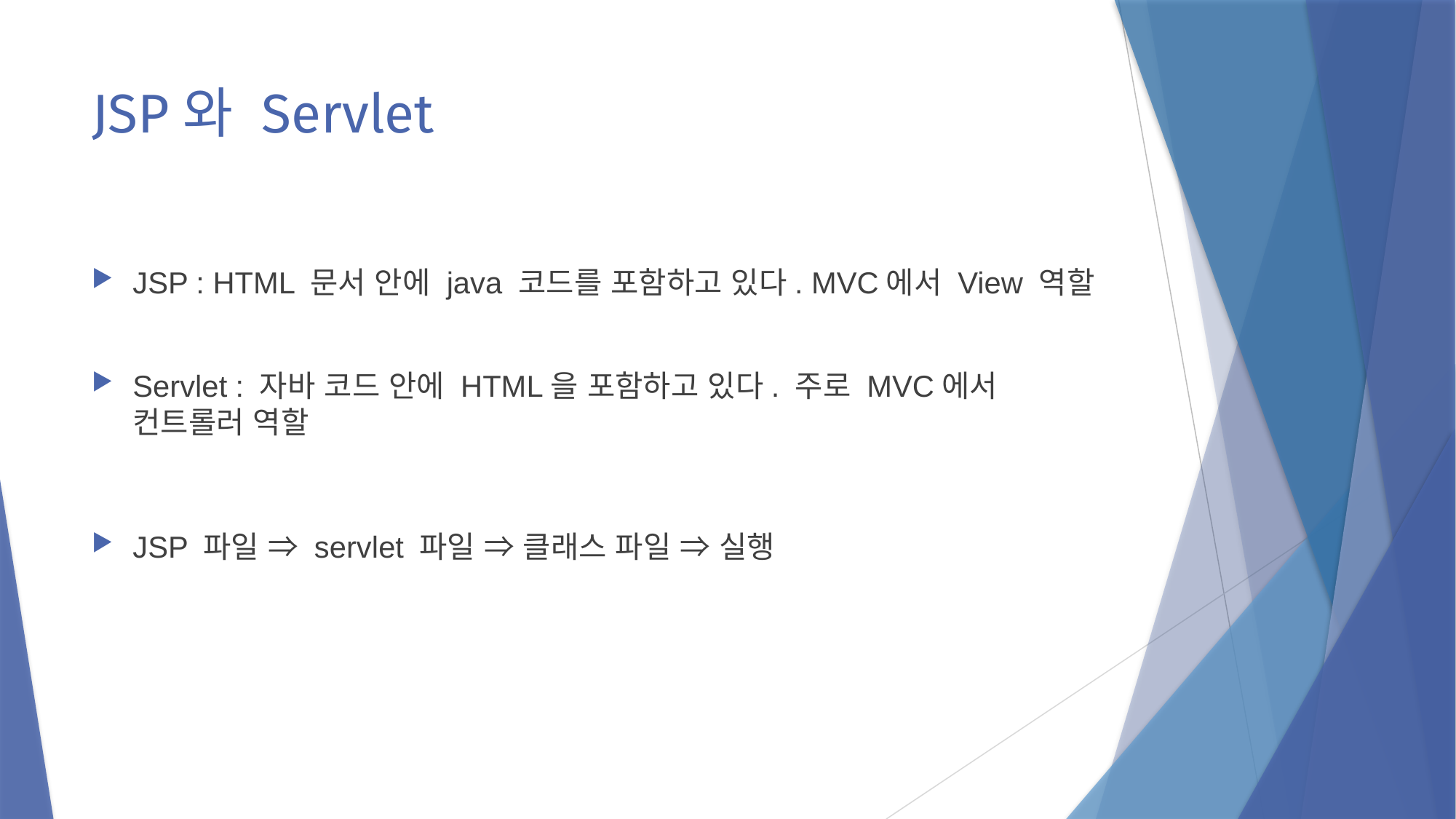

# JSP와 Servlet
JSP : HTML 문서 안에 java 코드를 포함하고 있다. MVC에서 View 역할

Servlet : 자바 코드 안에 HTML을 포함하고 있다. 주로 MVC에서 컨트롤러 역할
JSP 파일 ⇒ servlet 파일 ⇒ 클래스 파일 ⇒ 실행